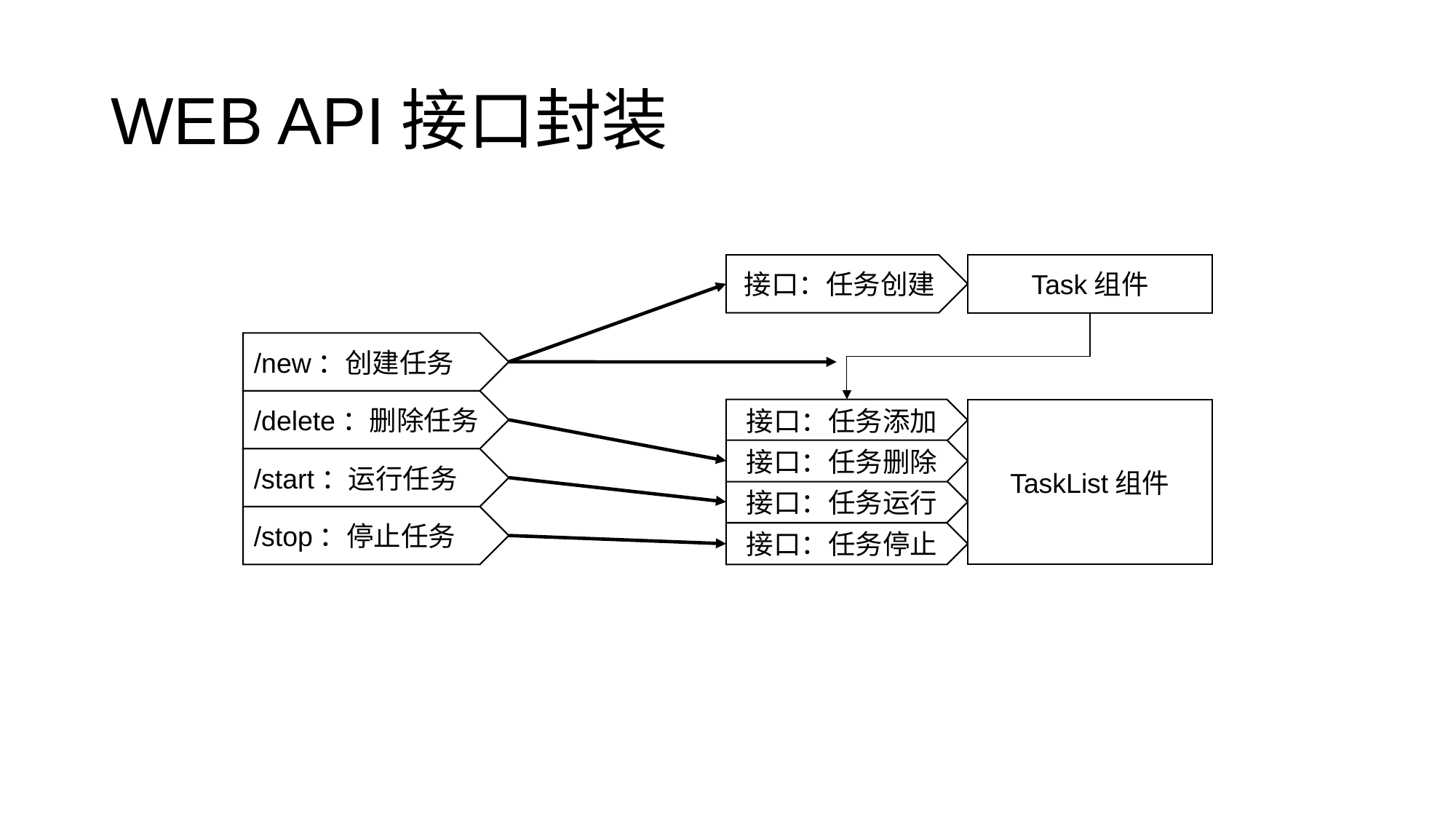

# WEB API接口封装
Task组件
接口：任务创建
/new：创建任务
/delete：删除任务
接口：任务添加
TaskList组件
接口：任务删除
接口：任务运行
接口：任务停止
/start：运行任务
/stop：停止任务